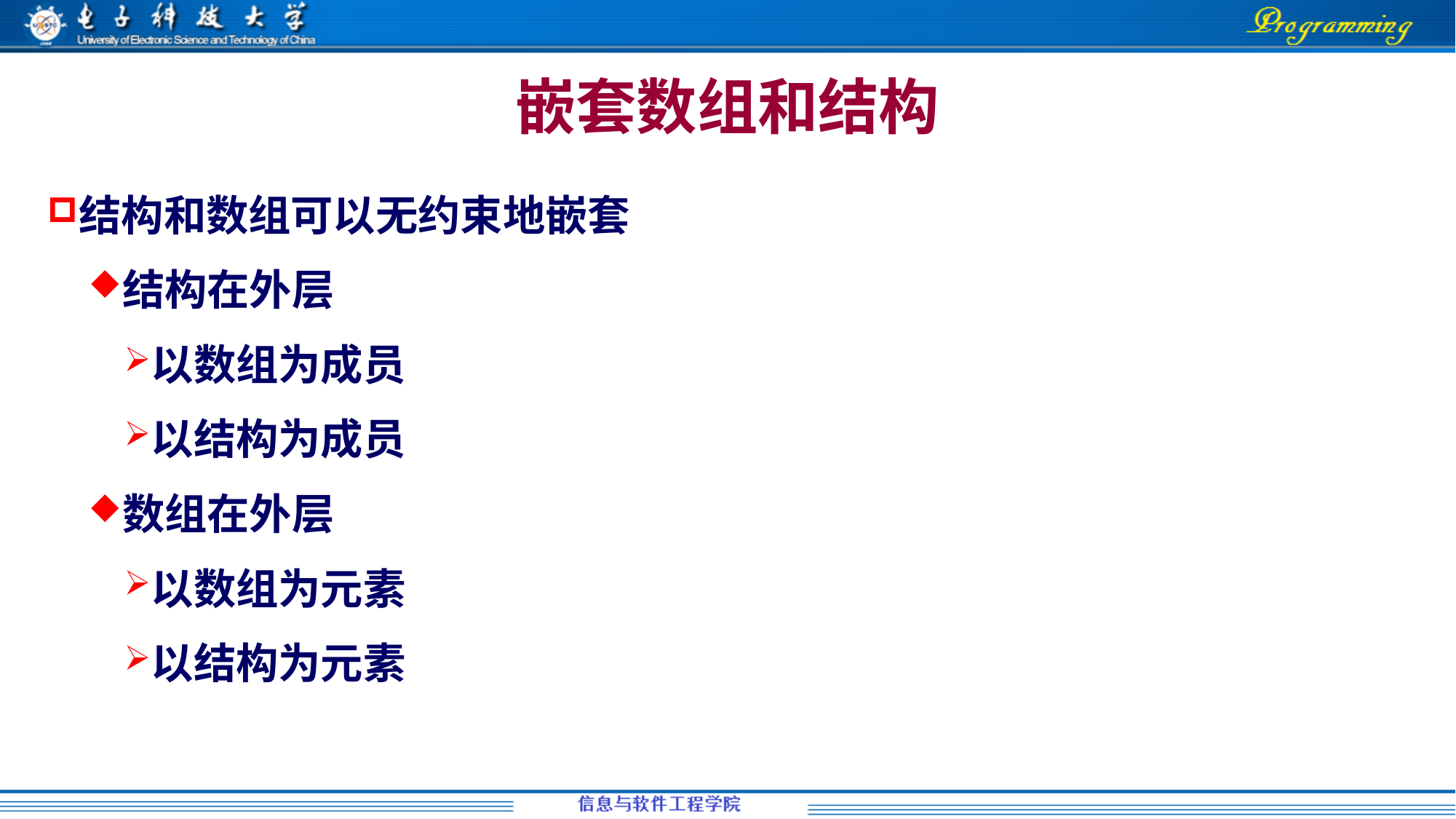

# 嵌套数组和结构
结构和数组可以无约束地嵌套
结构在外层
以数组为成员
以结构为成员
数组在外层
以数组为元素
以结构为元素